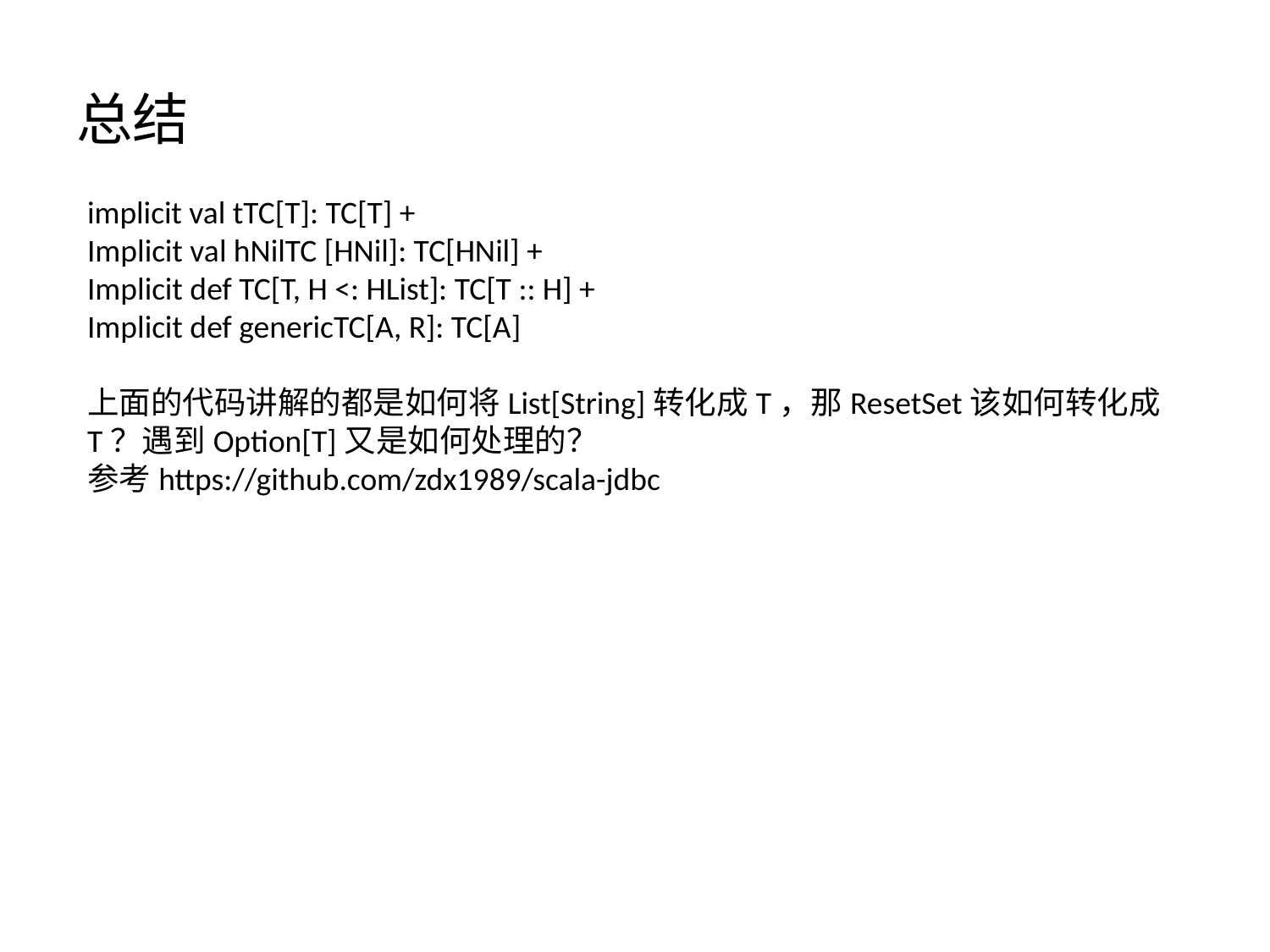

# 总结
implicit val tTC[T]: TC[T] +
Implicit val hNilTC [HNil]: TC[HNil] +
Implicit def TC[T, H <: HList]: TC[T :: H] +
Implicit def genericTC[A, R]: TC[A]

上面的代码讲解的都是如何将List[String]转化成T，那ResetSet该如何转化成T？遇到Option[T]又是如何处理的？
参考https://github.com/zdx1989/scala-jdbc